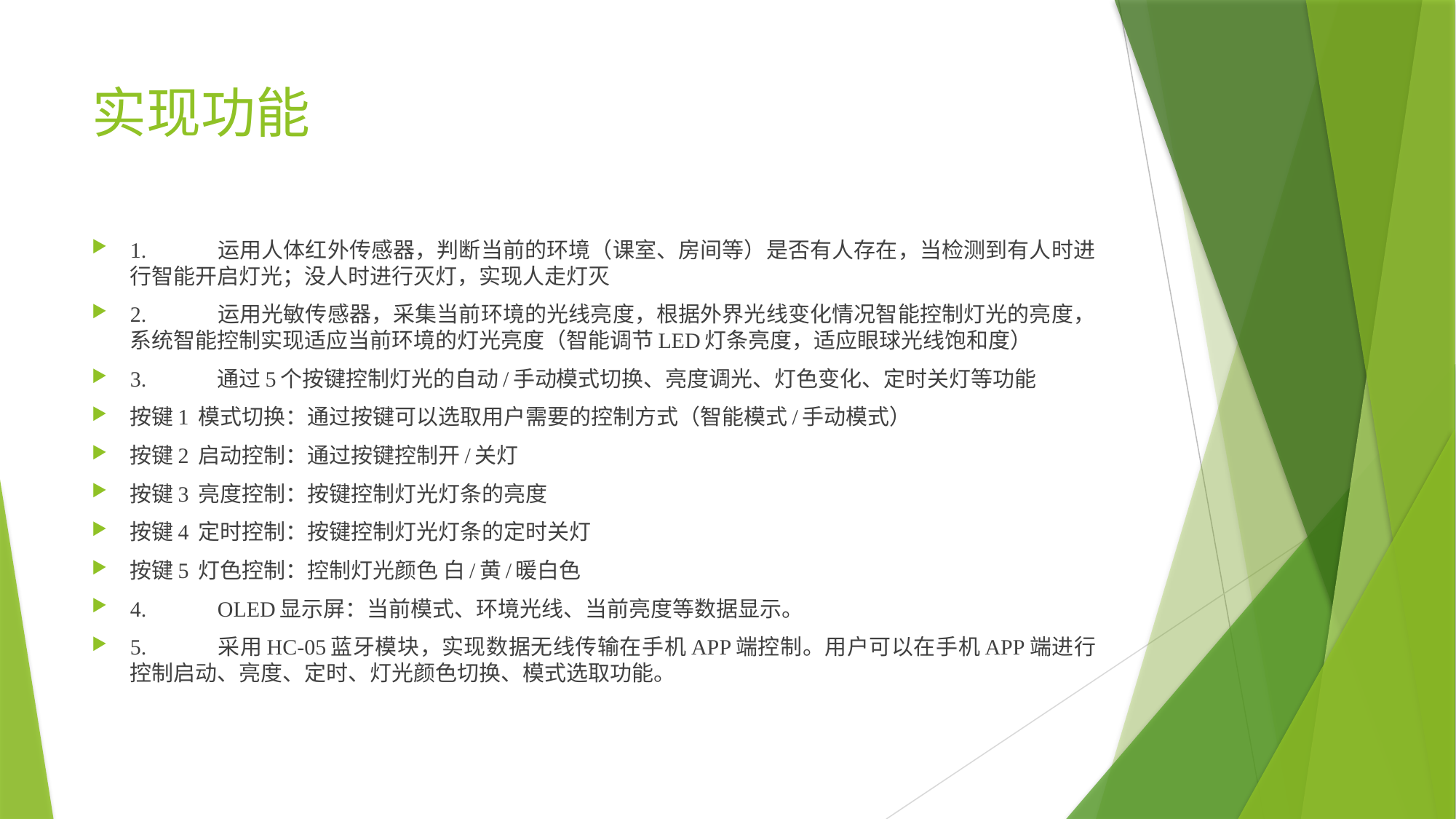

# 实现功能
1.	运用人体红外传感器，判断当前的环境（课室、房间等）是否有人存在，当检测到有人时进行智能开启灯光；没人时进行灭灯，实现人走灯灭
2.	运用光敏传感器，采集当前环境的光线亮度，根据外界光线变化情况智能控制灯光的亮度，系统智能控制实现适应当前环境的灯光亮度（智能调节LED灯条亮度，适应眼球光线饱和度）
3.	通过5个按键控制灯光的自动/手动模式切换、亮度调光、灯色变化、定时关灯等功能
按键1 模式切换：通过按键可以选取用户需要的控制方式（智能模式/手动模式）
按键2 启动控制：通过按键控制开/关灯
按键3 亮度控制：按键控制灯光灯条的亮度
按键4 定时控制：按键控制灯光灯条的定时关灯
按键5 灯色控制：控制灯光颜色 白/黄/暖白色
4.	OLED显示屏：当前模式、环境光线、当前亮度等数据显示。
5.	采用HC-05蓝牙模块，实现数据无线传输在手机APP端控制。用户可以在手机APP端进行控制启动、亮度、定时、灯光颜色切换、模式选取功能。